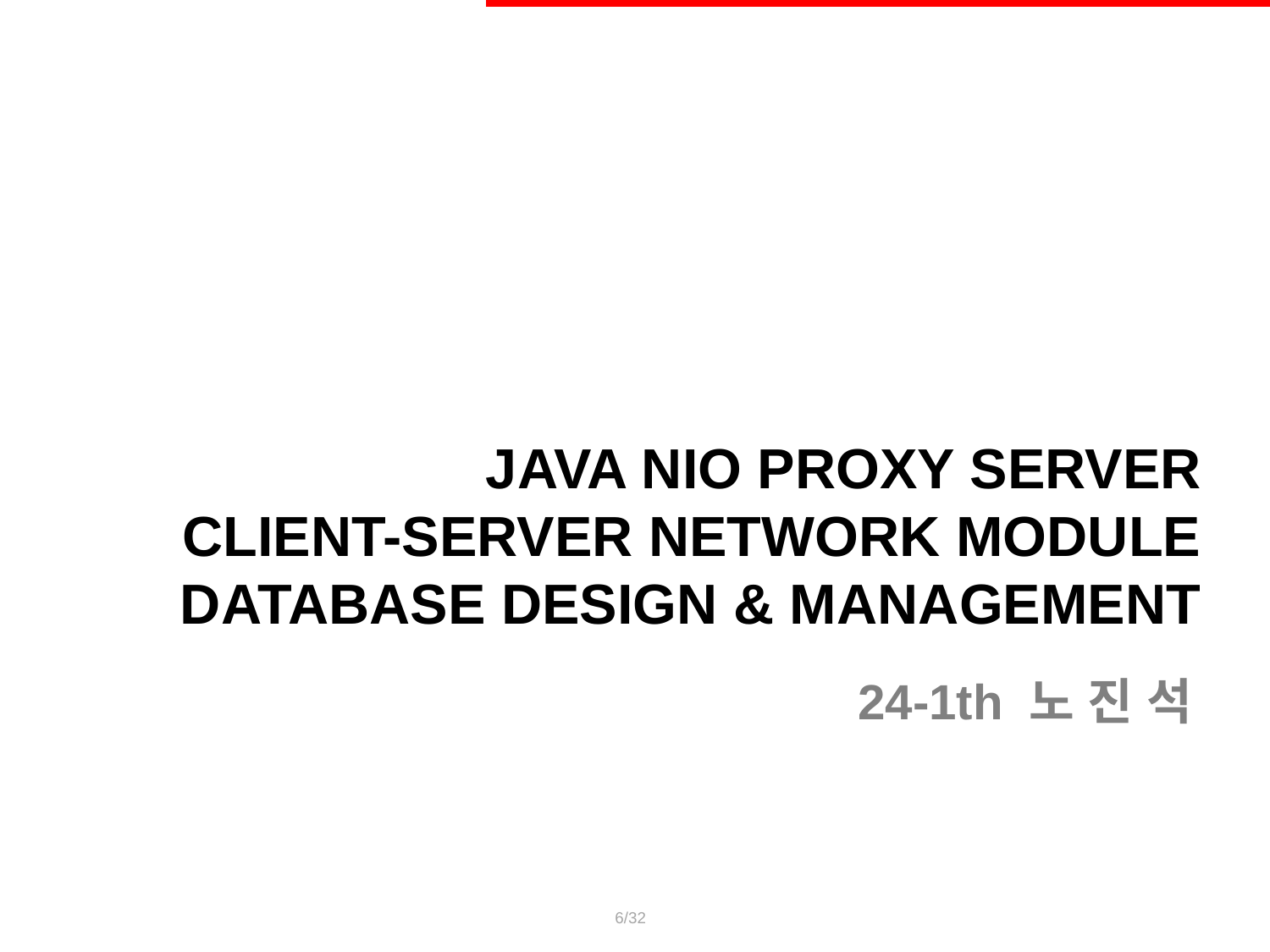

# JAVA NIO Proxy Server Client-Server Network Module Database design & Management
24-1th 노 진 석